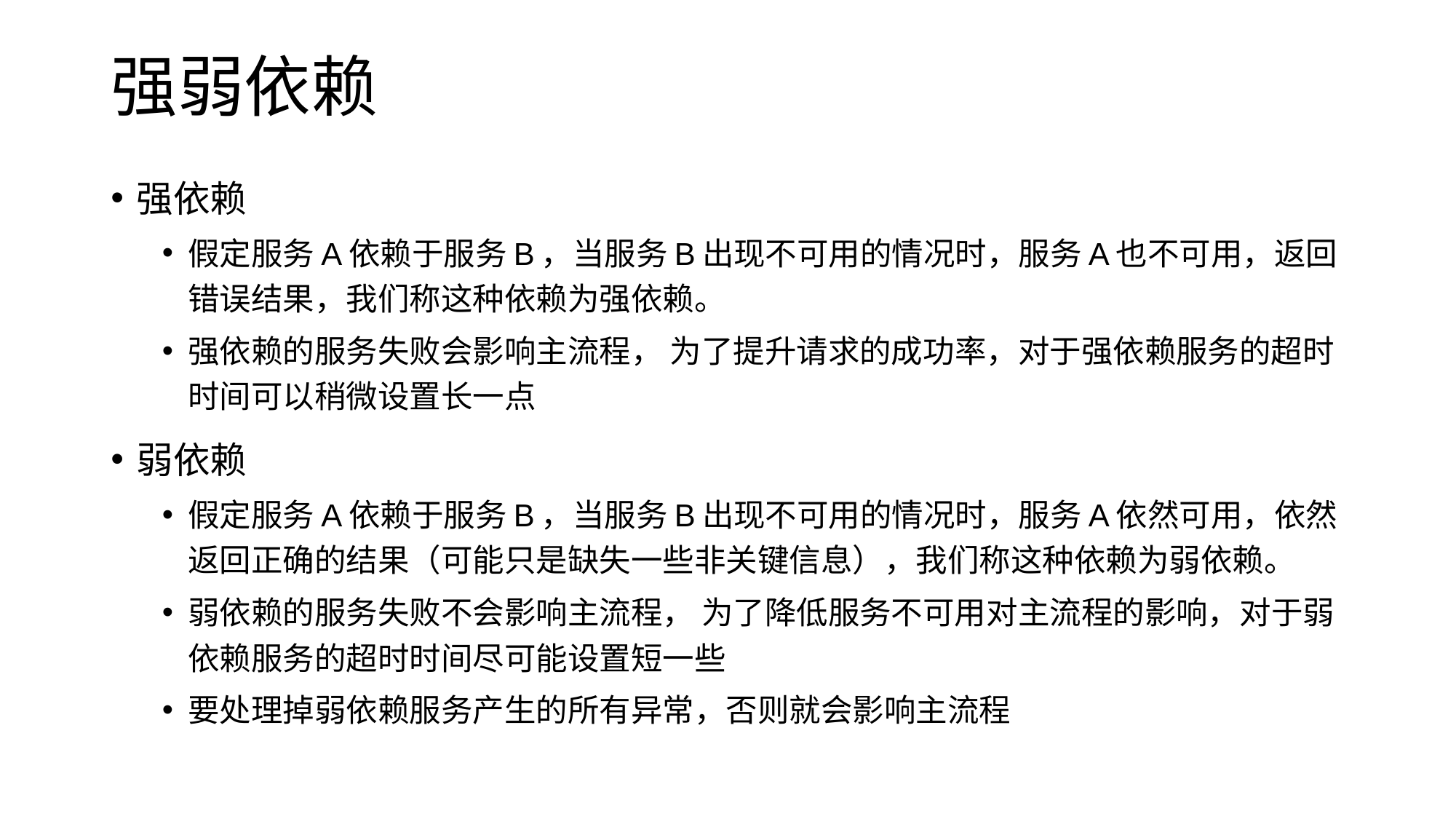

# 强弱依赖
强依赖
假定服务A依赖于服务B，当服务B出现不可用的情况时，服务A也不可用，返回错误结果，我们称这种依赖为强依赖。
强依赖的服务失败会影响主流程， 为了提升请求的成功率，对于强依赖服务的超时时间可以稍微设置长一点
弱依赖
假定服务A依赖于服务B，当服务B出现不可用的情况时，服务A依然可用，依然返回正确的结果（可能只是缺失一些非关键信息），我们称这种依赖为弱依赖。
弱依赖的服务失败不会影响主流程， 为了降低服务不可用对主流程的影响，对于弱依赖服务的超时时间尽可能设置短一些
要处理掉弱依赖服务产生的所有异常，否则就会影响主流程